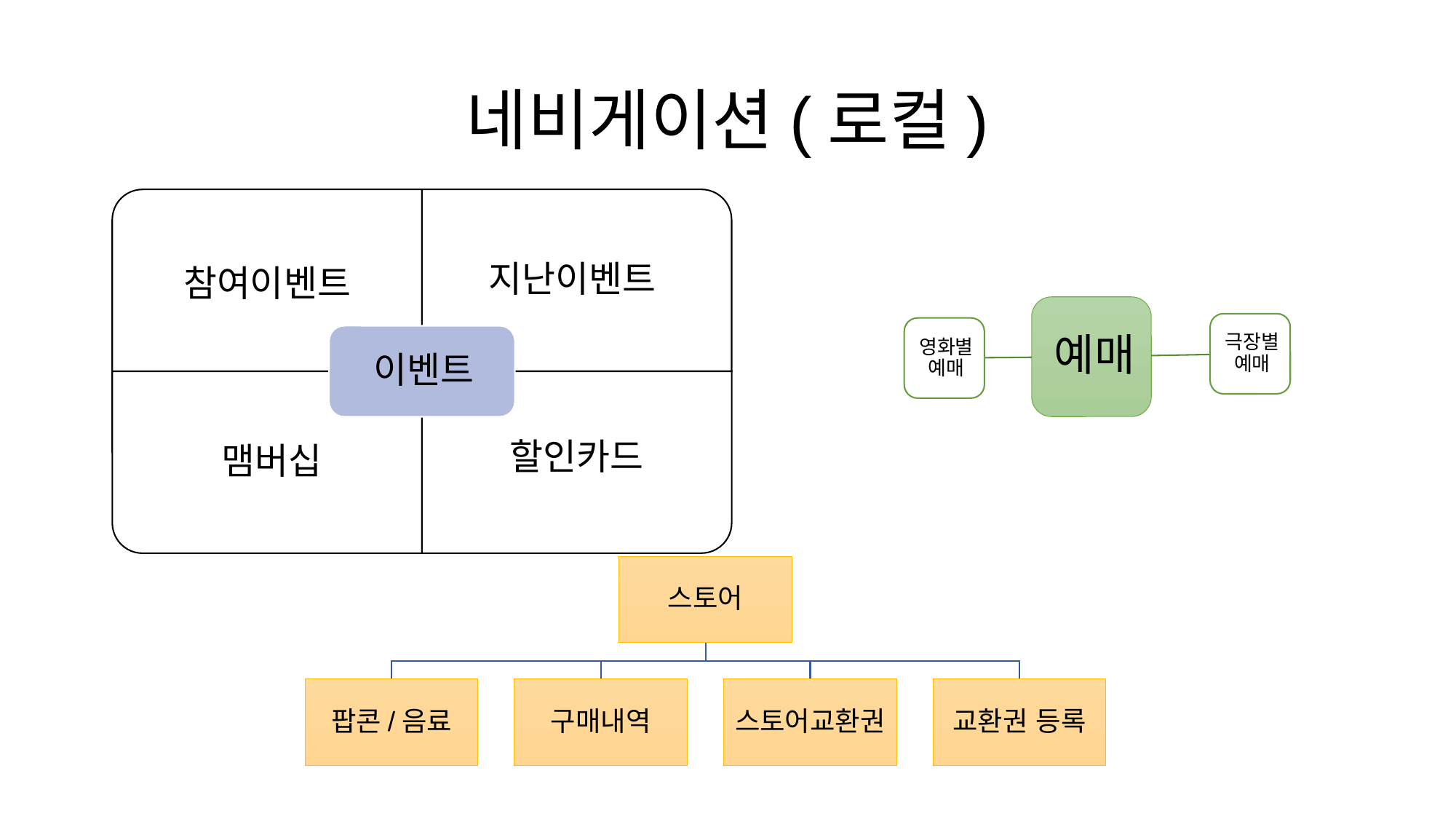

# 네비게이션(로컬)
예매
영화별예매
극장별예매
참여이벤트
지난이벤트
맴버십
할인카드
이벤트
스토어
팝콘/음료
구매내역
스토어교환권
교환권 등록